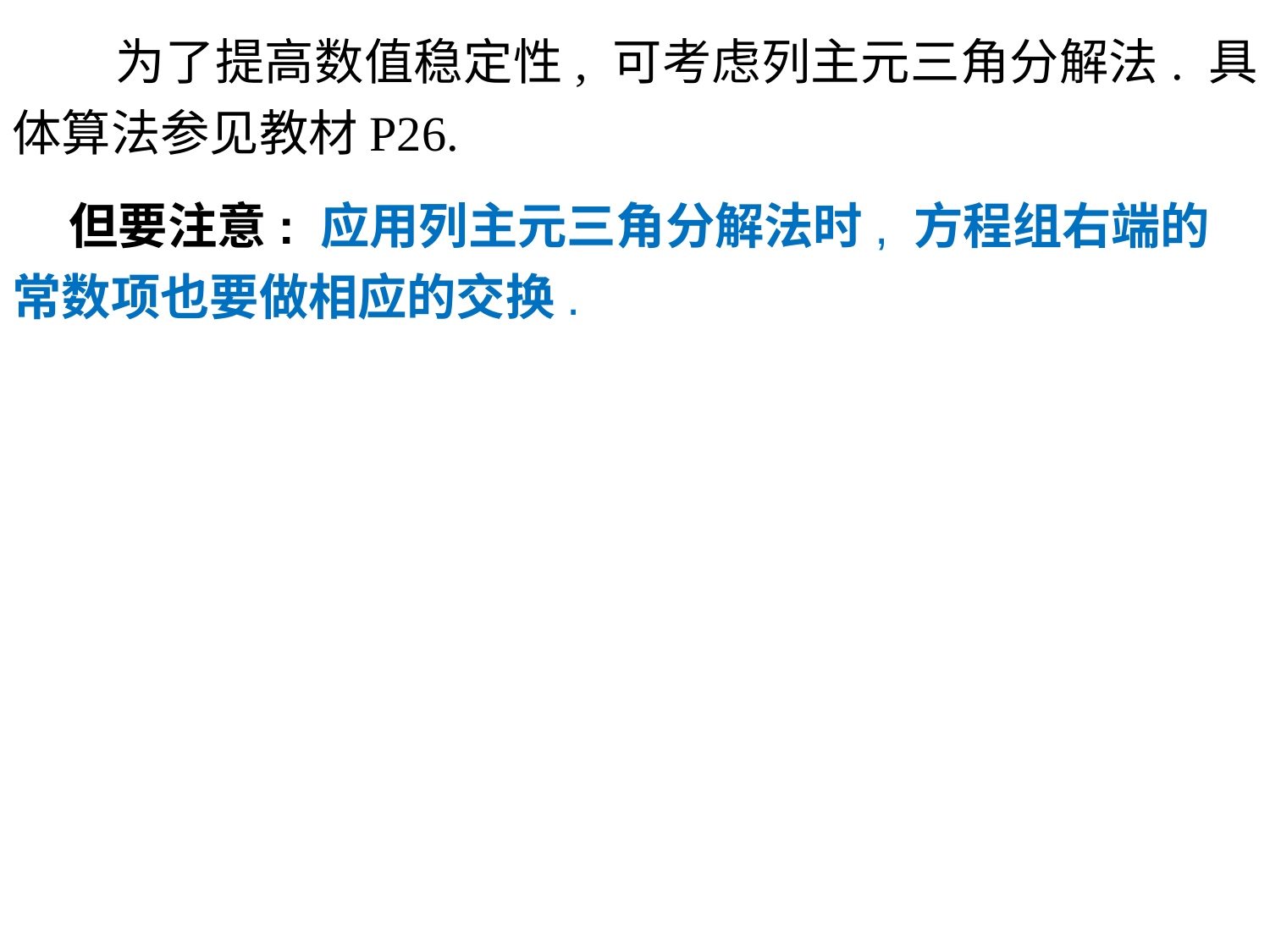

为了提高数值稳定性, 可考虑列主元三角分解法. 具体算法参见教材P26.
    但要注意: 应用列主元三角分解法时, 方程组右端的常数项也要做相应的交换.